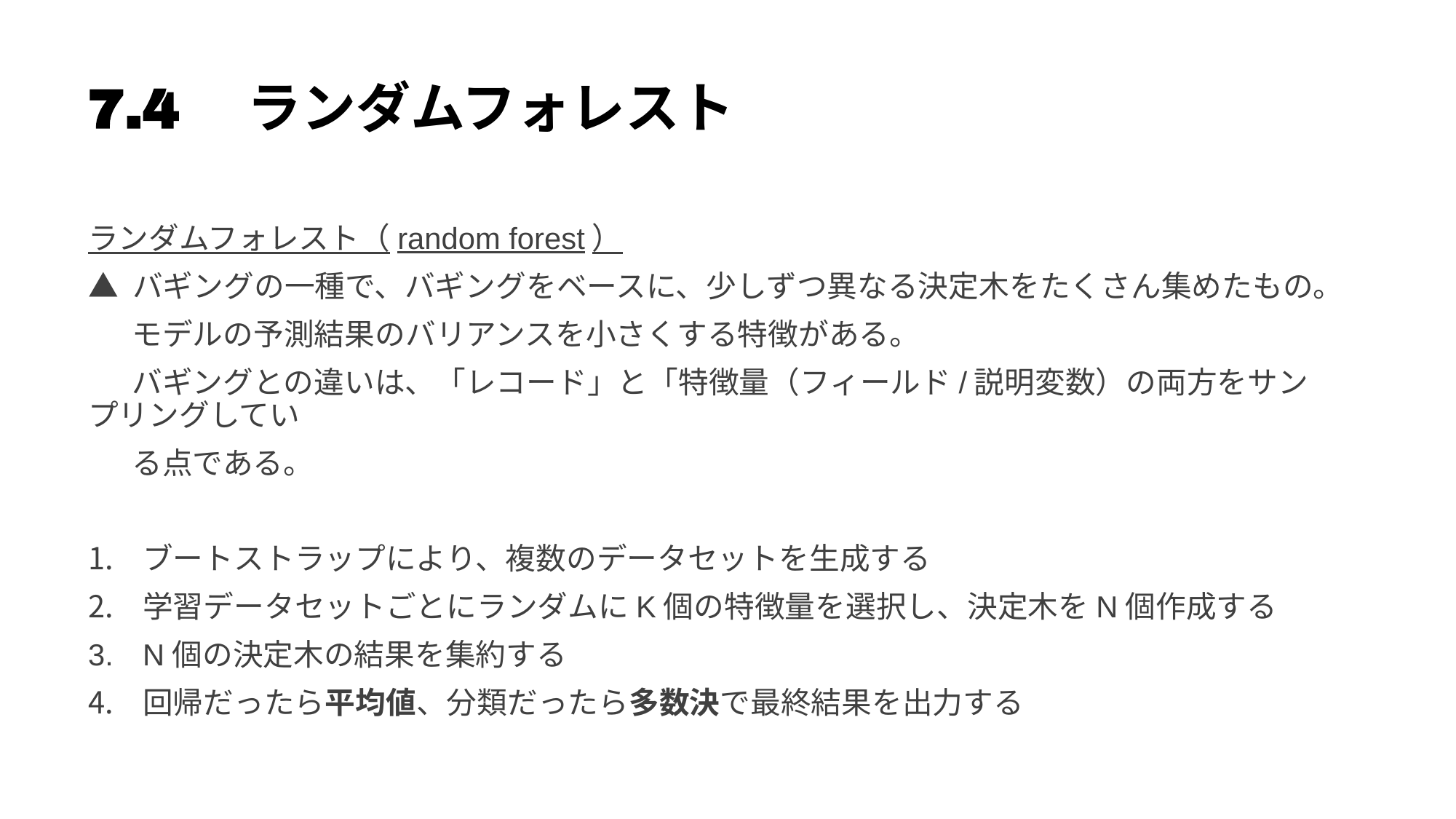

# 7.4　ランダムフォレスト
ランダムフォレスト（random forest）
▲ バギングの一種で、バギングをベースに、少しずつ異なる決定木をたくさん集めたもの。
　  モデルの予測結果のバリアンスを小さくする特徴がある。
　  バギングとの違いは、「レコード」と「特徴量（フィールド/説明変数）の両方をサンプリングしてい
　  る点である。

ブートストラップにより、複数のデータセットを生成する
学習データセットごとにランダムにK個の特徴量を選択し、決定木をN個作成する
N個の決定木の結果を集約する
回帰だったら平均値、分類だったら多数決で最終結果を出力する